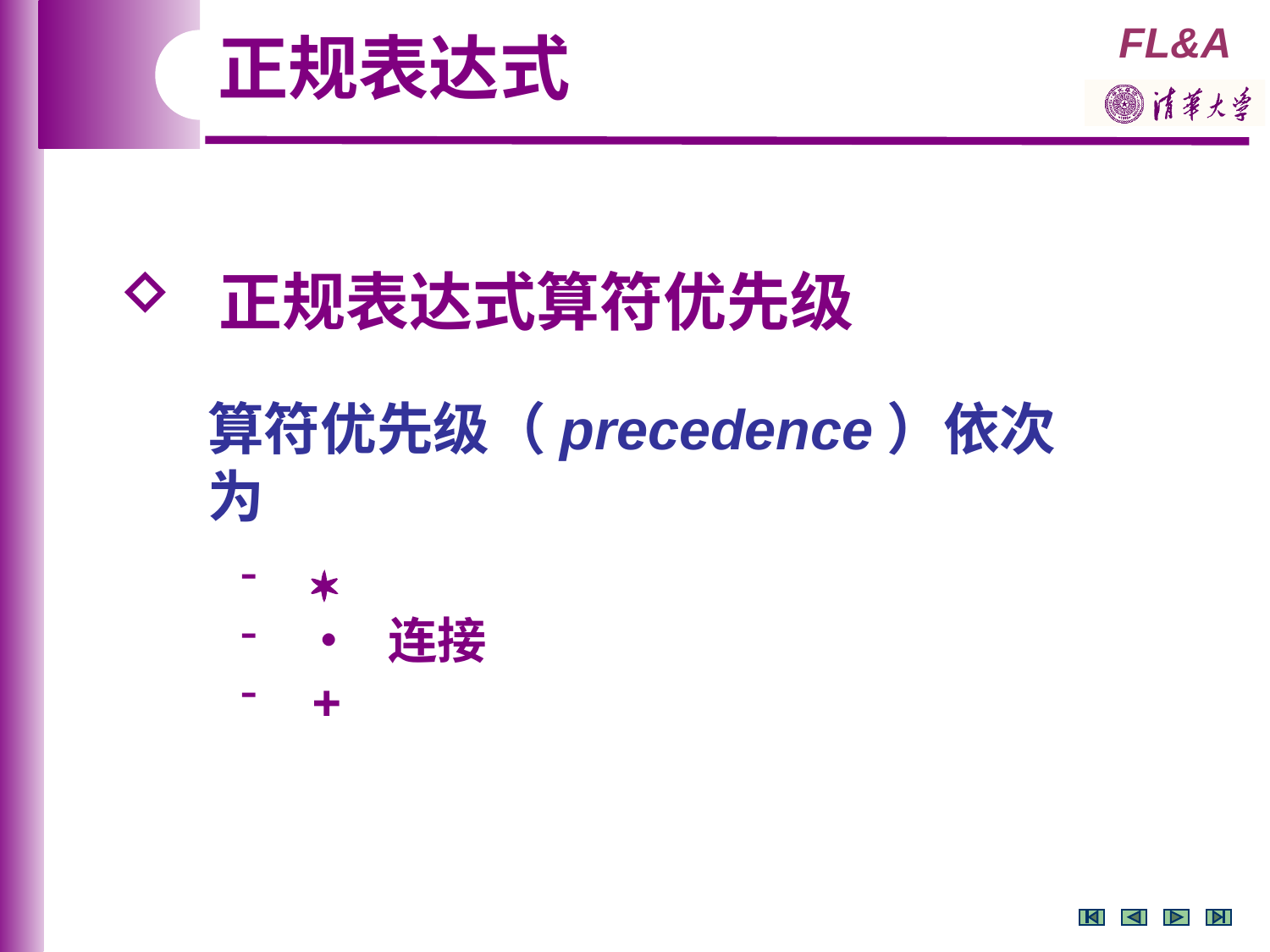

正规表达式
  正规表达式算符优先级

算符优先级（precedence）依次为

   ∗
   •  连接
   +